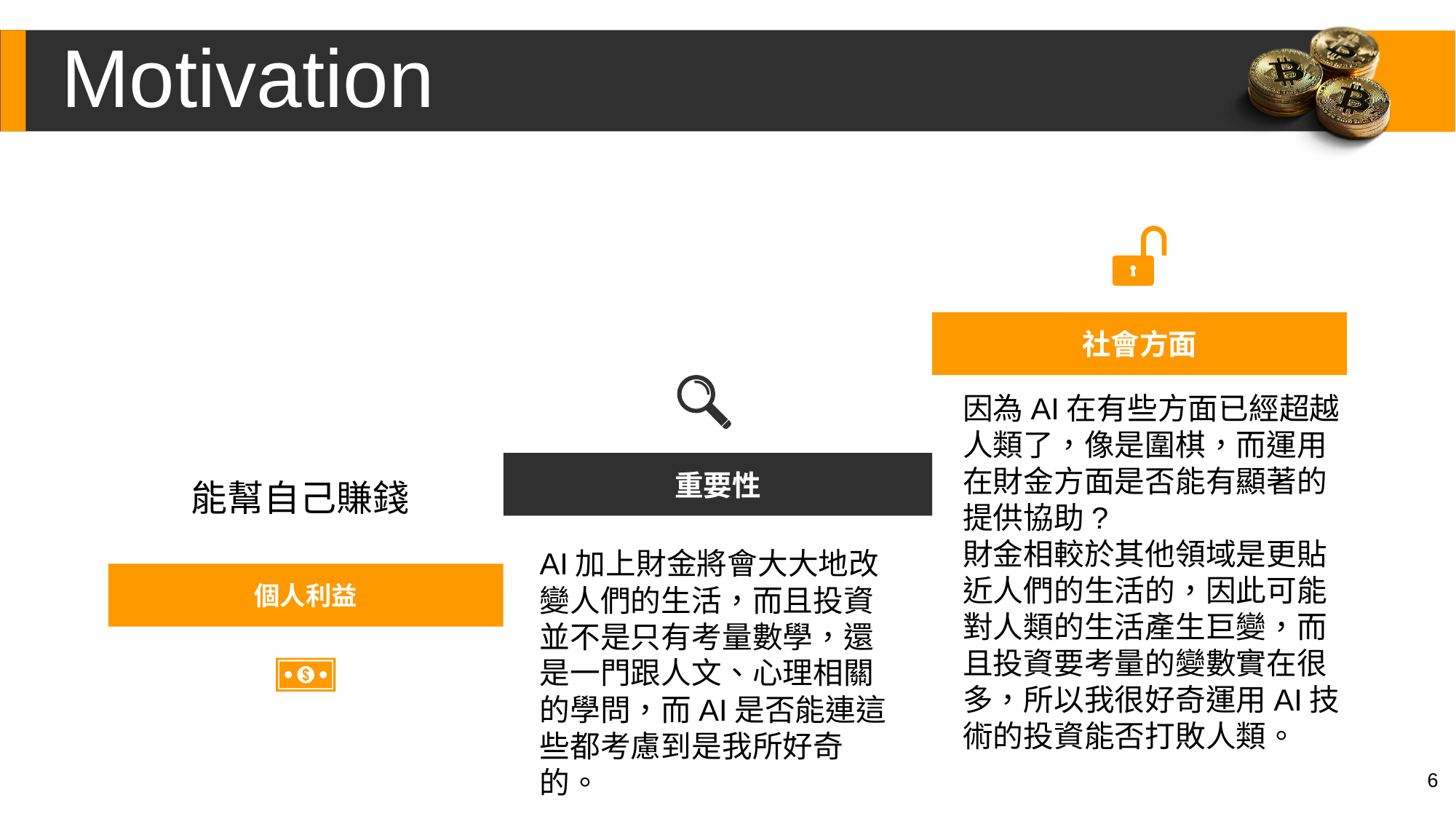

Motivation

社會方面
重要性
個人利益

因為AI在有些方面已經超越人類了，像是圍棋，而運用在財金方面是否能有顯著的提供協助?
財金相較於其他領域是更貼近人們的生活的，因此可能對人類的生活產生巨變，而且投資要考量的變數實在很多，所以我很好奇運用AI技術的投資能否打敗人類。
能幫自己賺錢
AI加上財金將會大大地改變人們的生活，而且投資並不是只有考量數學，還是一門跟人文、心理相關的學問，而AI是否能連這些都考慮到是我所好奇的。

6